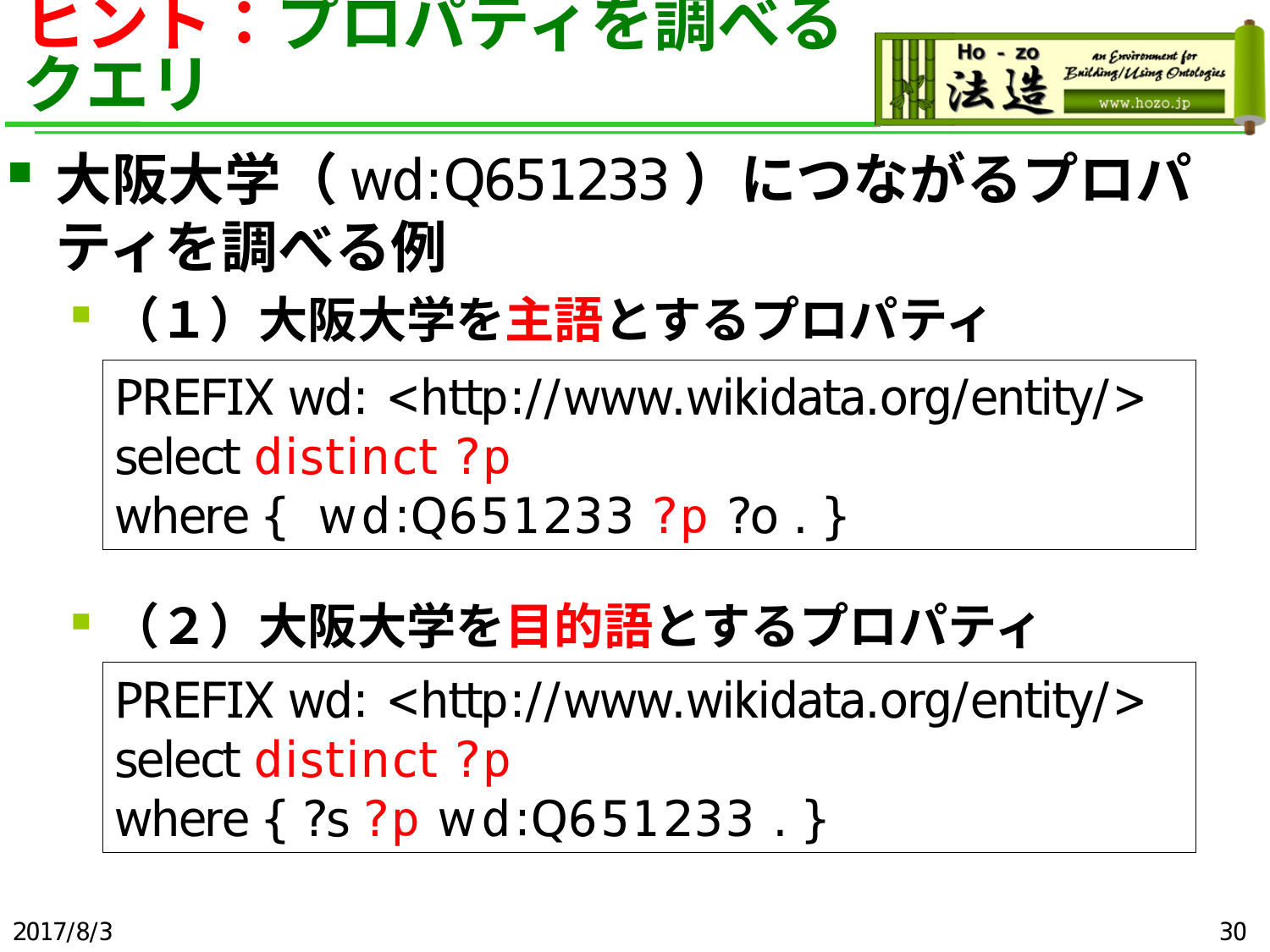

# ヒント：プロパティを調べるクエリ
大阪大学（wd:Q651233）につながるプロパティを調べる例
（１）大阪大学を主語とするプロパティ

（２）大阪大学を目的語とするプロパティ

PREFIX wd: <http://www.wikidata.org/entity/>
select distinct ?p
where {  wd:Q651233 ?p ?o . }
PREFIX wd: <http://www.wikidata.org/entity/>
select distinct ?p
where { ?s ?p wd:Q651233 . }
2017/8/3
30